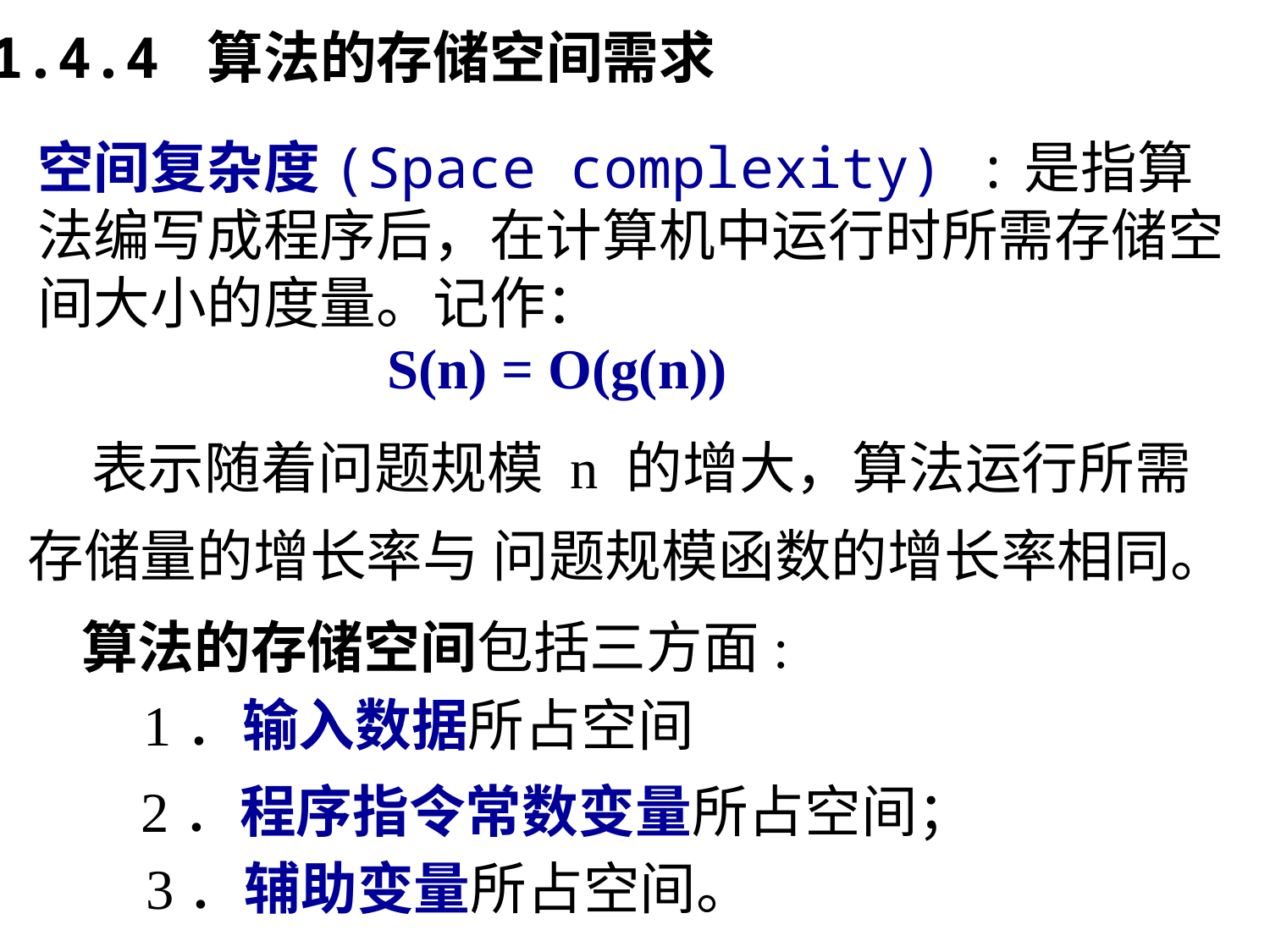

1.4.4 算法的存储空间需求
空间复杂度(Space complexity) :是指算法编写成程序后，在计算机中运行时所需存储空间大小的度量。记作：
S(n) = O(g(n))
    表示随着问题规模 n 的增大，算法运行所需存储量的增长率与 问题规模函数的增长率相同。
算法的存储空间包括三方面:
1．输入数据所占空间
2．程序指令常数变量所占空间；
3．辅助变量所占空间。